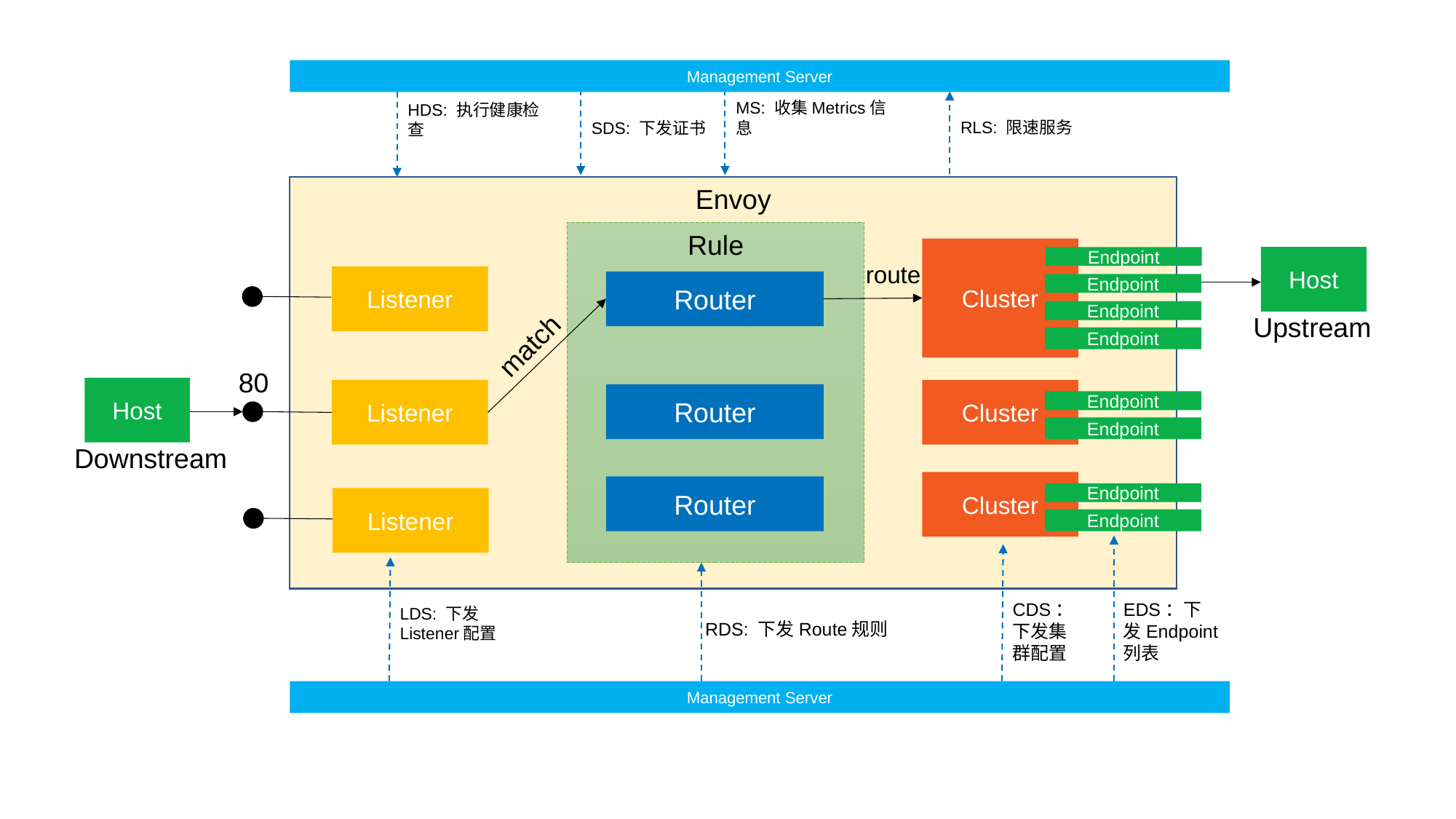

Management Server
RLS: 限速服务
SDS: 下发证书
MS: 收集Metrics信息
HDS: 执行健康检查
Envoy
Rule
Cluster
Endpoint
Host
route
Listener
Router
Endpoint

Endpoint
Upstream
match
Endpoint
80
Host
Cluster
Listener
Router
Endpoint

Endpoint
Downstream
Cluster
Router
Endpoint
Listener

Endpoint
CDS：下发集群配置
EDS：下发Endpoint列表
LDS: 下发Listener配置
RDS: 下发Route规则
Management Server